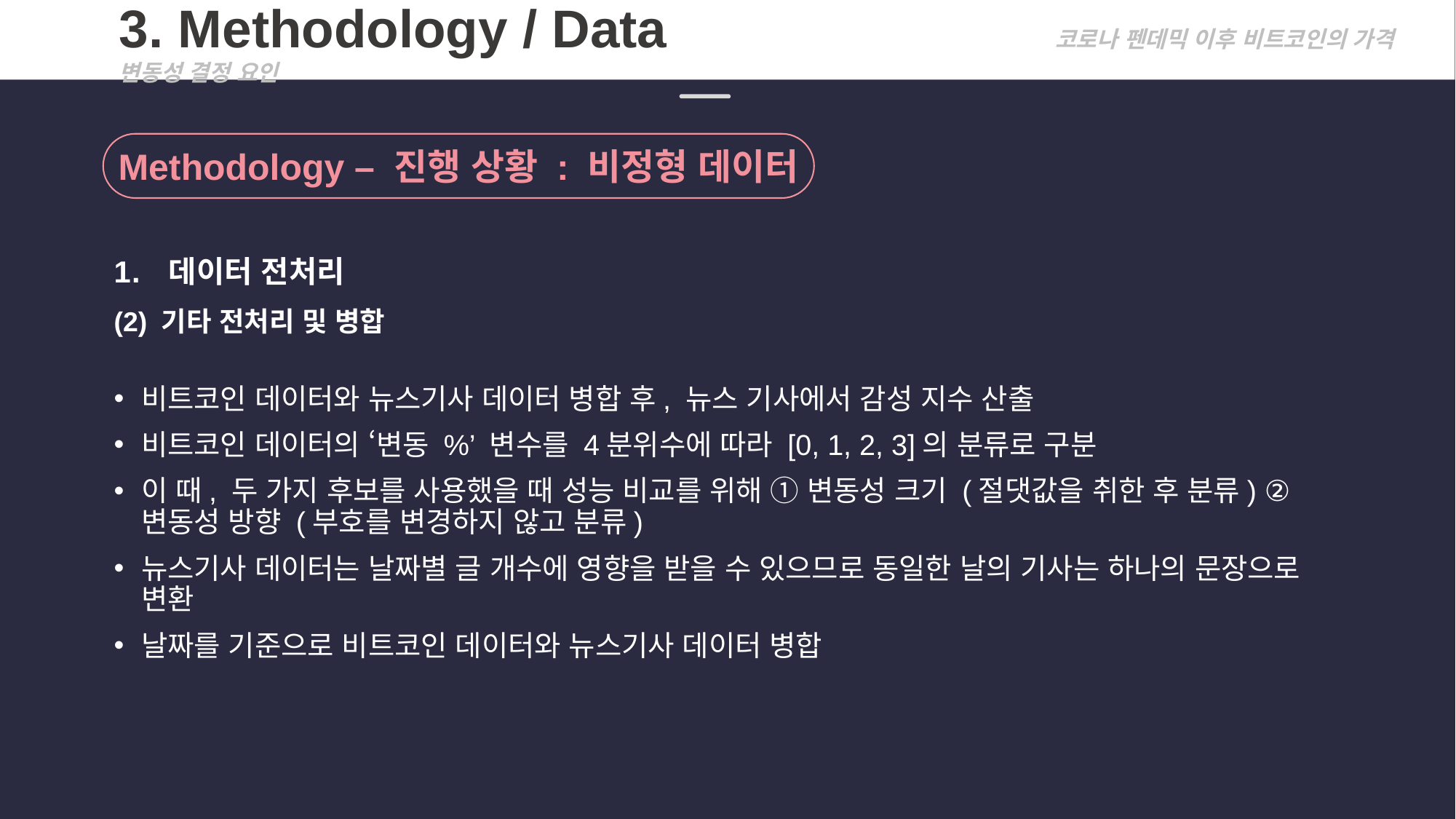

3. Methodology / Data			         코로나 펜데믹 이후 비트코인의 가격 변동성 결정 요인

Methodology – 진행 상황 : 비정형 데이터
데이터 전처리
(2) 기타 전처리 및 병합

비트코인 데이터와 뉴스기사 데이터 병합 후, 뉴스 기사에서 감성 지수 산출
비트코인 데이터의 ‘변동 %’ 변수를 4분위수에 따라 [0, 1, 2, 3]의 분류로 구분
이 때, 두 가지 후보를 사용했을 때 성능 비교를 위해 ① 변동성 크기 (절댓값을 취한 후 분류) ② 변동성 방향 (부호를 변경하지 않고 분류)
뉴스기사 데이터는 날짜별 글 개수에 영향을 받을 수 있으므로 동일한 날의 기사는 하나의 문장으로 변환
날짜를 기준으로 비트코인 데이터와 뉴스기사 데이터 병합